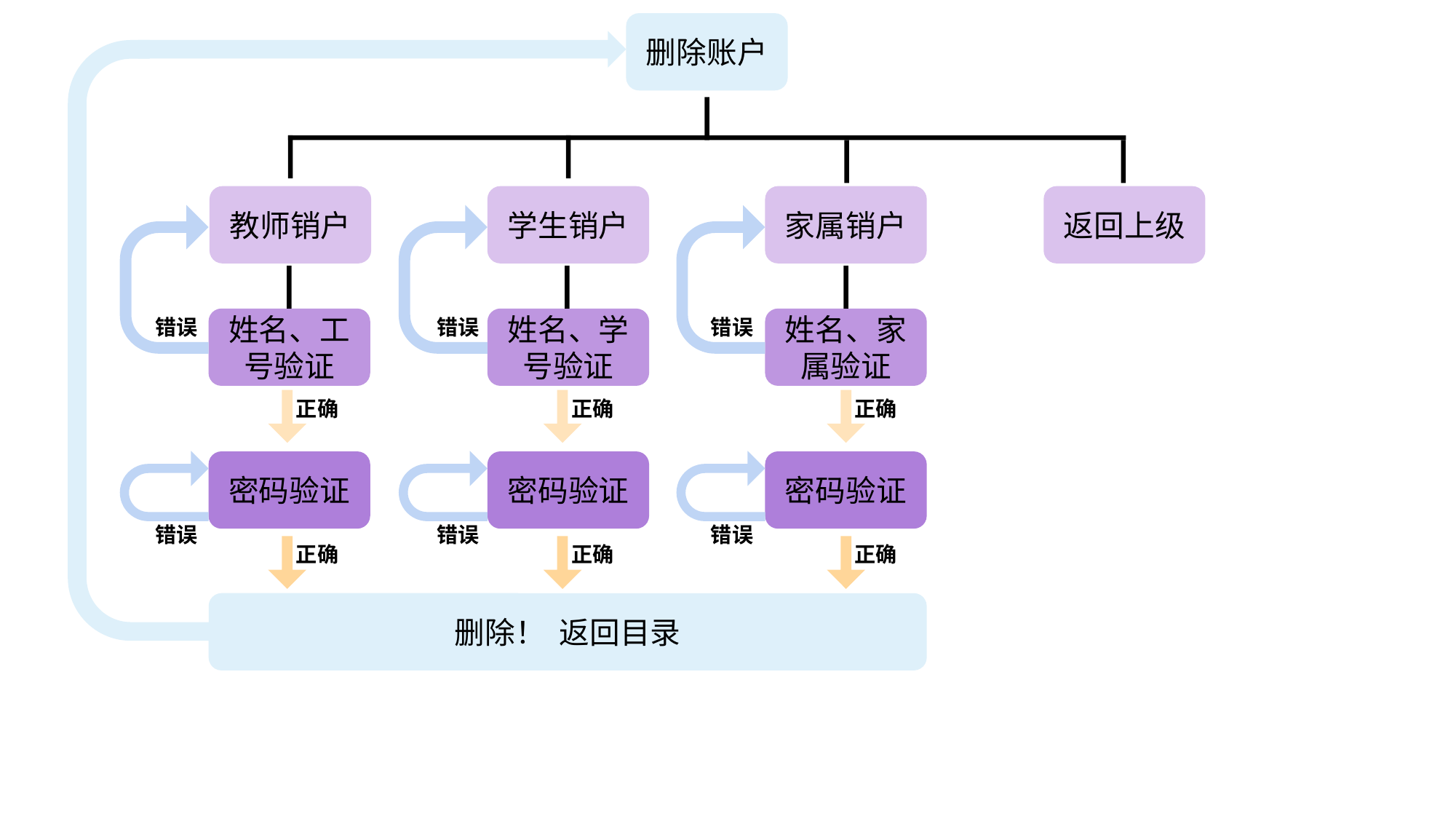

删除账户

教师销户
学生销户
家属销户
返回上级

姓名、工号验证
姓名、学号验证
姓名、家属验证
错误
错误
错误

正确

正确

正确

密码验证
密码验证
密码验证
错误
错误
错误

正确

正确

正确
删除！  返回目录